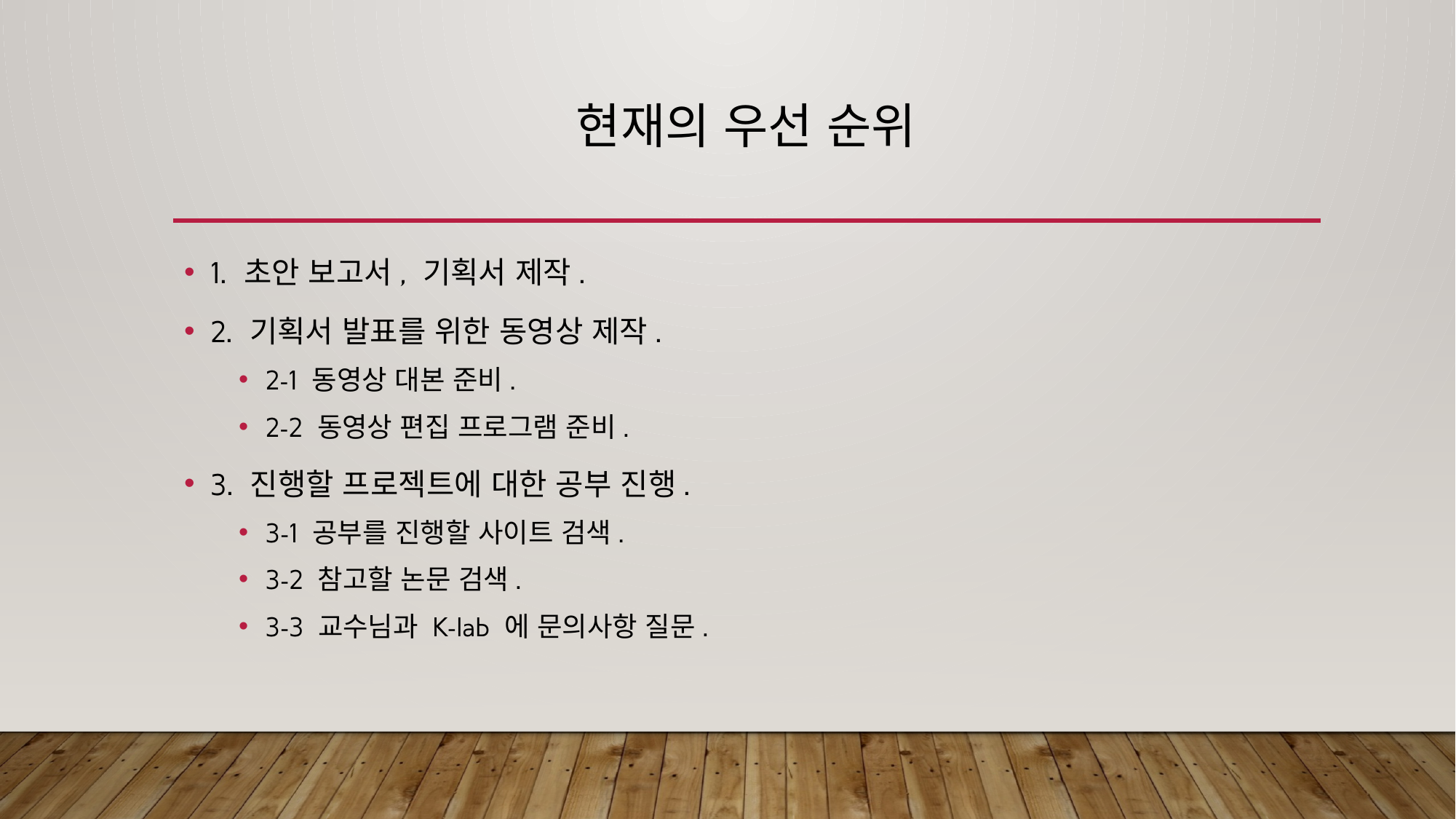

# 현재의 우선 순위
1. 초안 보고서, 기획서 제작.
2. 기획서 발표를 위한 동영상 제작.
2-1 동영상 대본 준비.
2-2 동영상 편집 프로그램 준비.
3. 진행할 프로젝트에 대한 공부 진행.
3-1 공부를 진행할 사이트 검색.
3-2 참고할 논문 검색.
3-3 교수님과 K-lab 에 문의사항 질문.